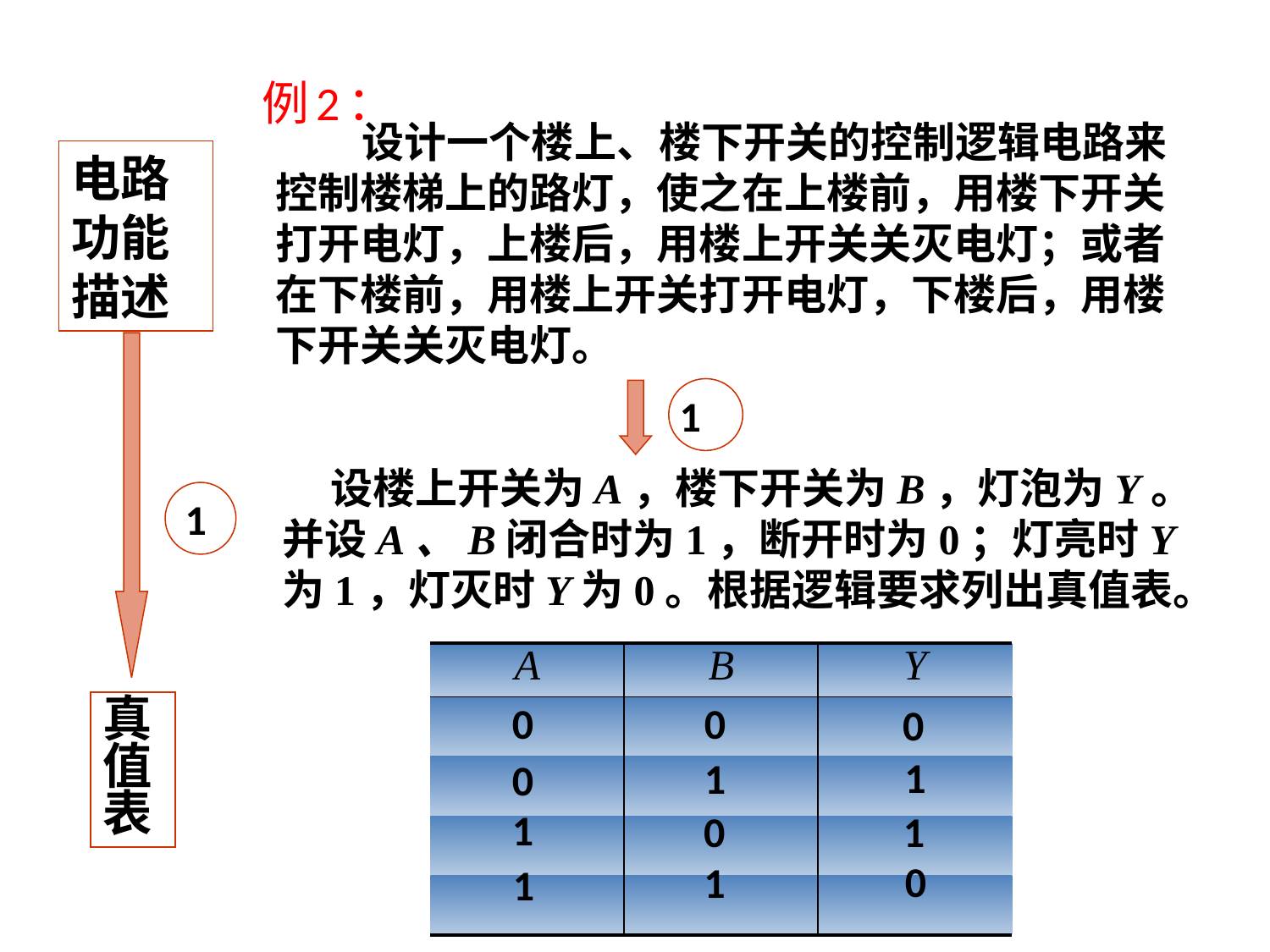

例2：
        设计一个楼上、楼下开关的控制逻辑电路来控制楼梯上的路灯，使之在上楼前，用楼下开关打开电灯，上楼后，用楼上开关关灭电灯；或者在下楼前，用楼上开关打开电灯，下楼后，用楼下开关关灭电灯。
电路功能描述

1

    设楼上开关为A，楼下开关为B，灯泡为Y。并设A、B闭合时为1，断开时为0；灯亮时Y为1，灯灭时Y为0。根据逻辑要求列出真值表。
 1
| A | B | Y |
| --- | --- | --- |
|  |  |  |
|  |  |  |
|  |  |  |
|  |  |  |
0
0
0
真值表
1
1
0
1
0
1
0
1
1